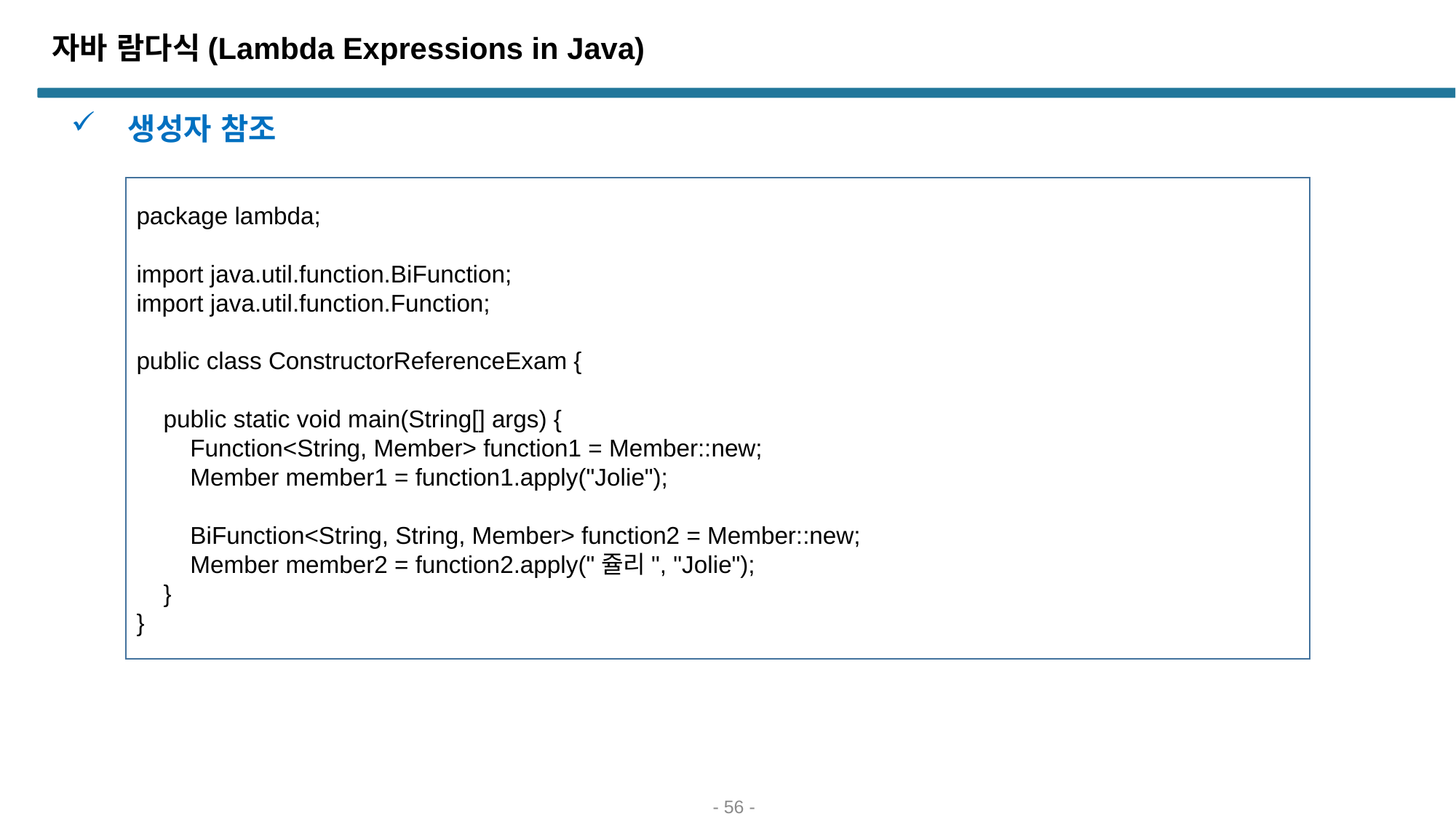

# 자바 람다식(Lambda Expressions in Java)
 생성자 참조
package lambda;

import java.util.function.BiFunction;
import java.util.function.Function;

public class ConstructorReferenceExam {

    public static void main(String[] args) {
        Function<String, Member> function1 = Member::new;
        Member member1 = function1.apply("Jolie");

        BiFunction<String, String, Member> function2 = Member::new;
        Member member2 = function2.apply("쥴리", "Jolie");
    }
}
- 56 -